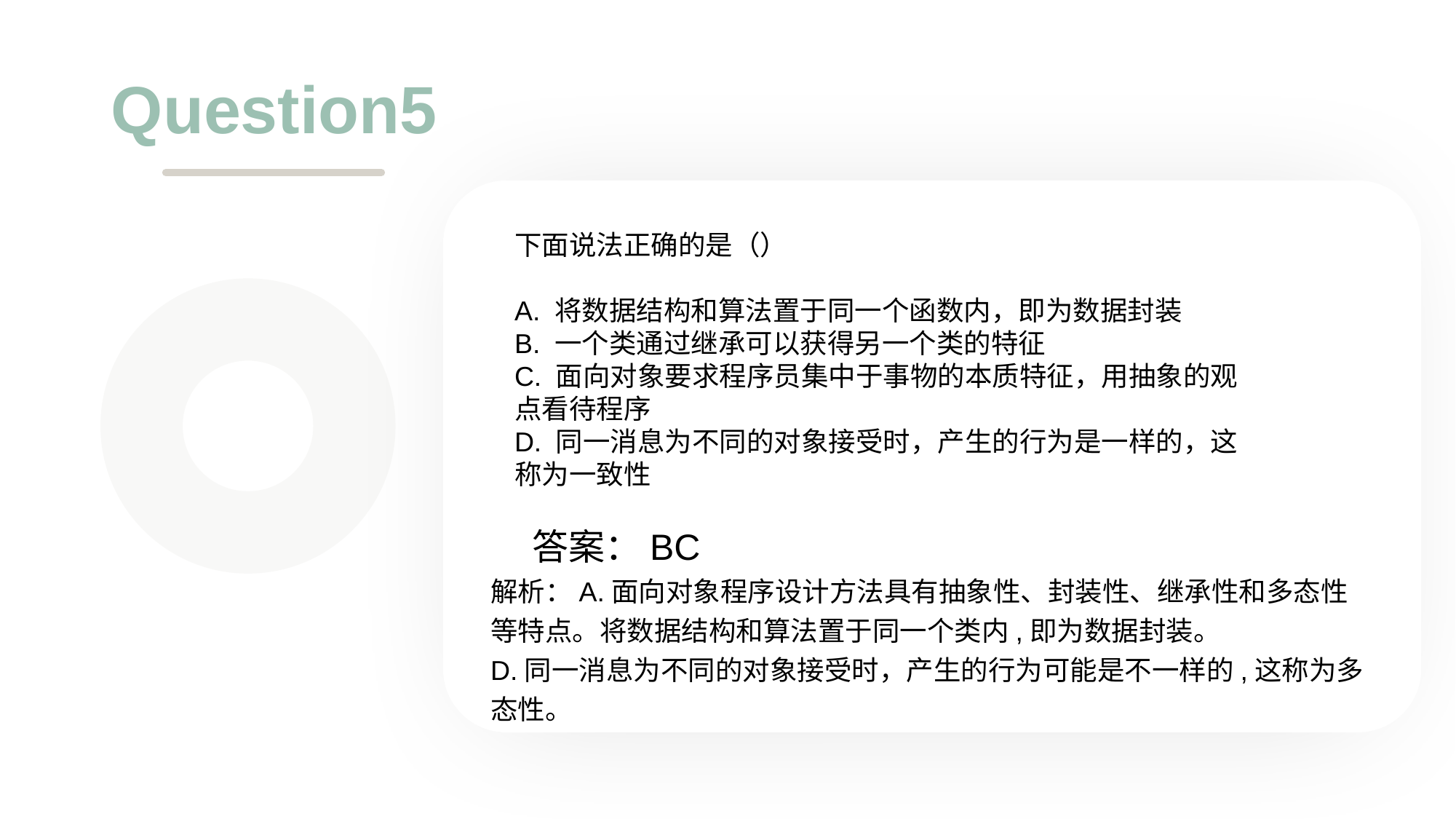

Question5

e7d195523061f1c0c2b73831c94a3edc981f60e396d3e182073EE1468018468A7F192AE5E5CD515B6C3125F8AF6E4EE646174E8CF0B46FD19828DCE8CDA3B3A044A74F0E769C5FA8CB87AB6FC303C8BA3785FAC64AF5424764E128FECAE4CC72932BB65C8C121A0F41C1707D94688ED66335DC6AE12288BF2055523C0C26863D2CD4AC454A29EEC183CEF0375334B579
下面说法正确的是（）

A. 将数据结构和算法置于同一个函数内，即为数据封装
B. 一个类通过继承可以获得另一个类的特征
C. 面向对象要求程序员集中于事物的本质特征，用抽象的观点看待程序
D. 同一消息为不同的对象接受时，产生的行为是一样的，这称为一致性

    答案：BC
解析：A.面向对象程序设计方法具有抽象性、封装性、继承性和多态性等特点。将数据结构和算法置于同一个类内,即为数据封装。
D.同一消息为不同的对象接受时，产生的行为可能是不一样的,这称为多态性。